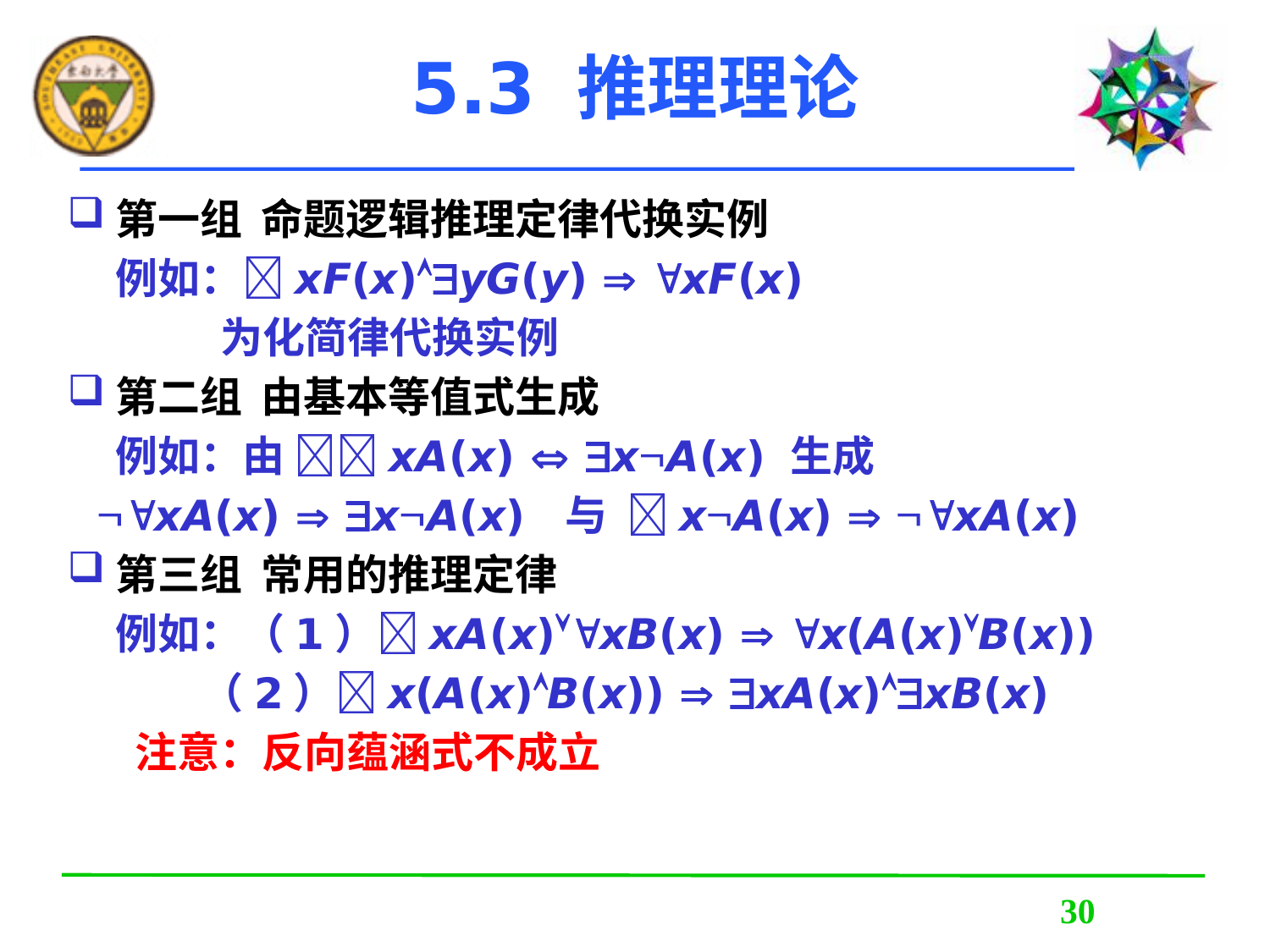

# 5.3 推理理论
第一组  命题逻辑推理定律代换实例
    例如：∀xF(x)∧∃yG(y) ⇒ ∀xF(x)
               为化简律代换实例
第二组  由基本等值式生成
    例如：由 ¬∀xA(x) ⇔ ∃x¬A(x) 生成
  ¬∀xA(x) ⇒ ∃x¬A(x)  与  ∃x¬A(x) ⇒ ¬∀xA(x)
第三组  常用的推理定律
    例如：（1）∀xA(x)∨∀xB(x) ⇒ ∀x(A(x)∨B(x))
             （2）∃x(A(x)∧B(x)) ⇒ ∃xA(x)∧∃xB(x)
      注意：反向蕴涵式不成立